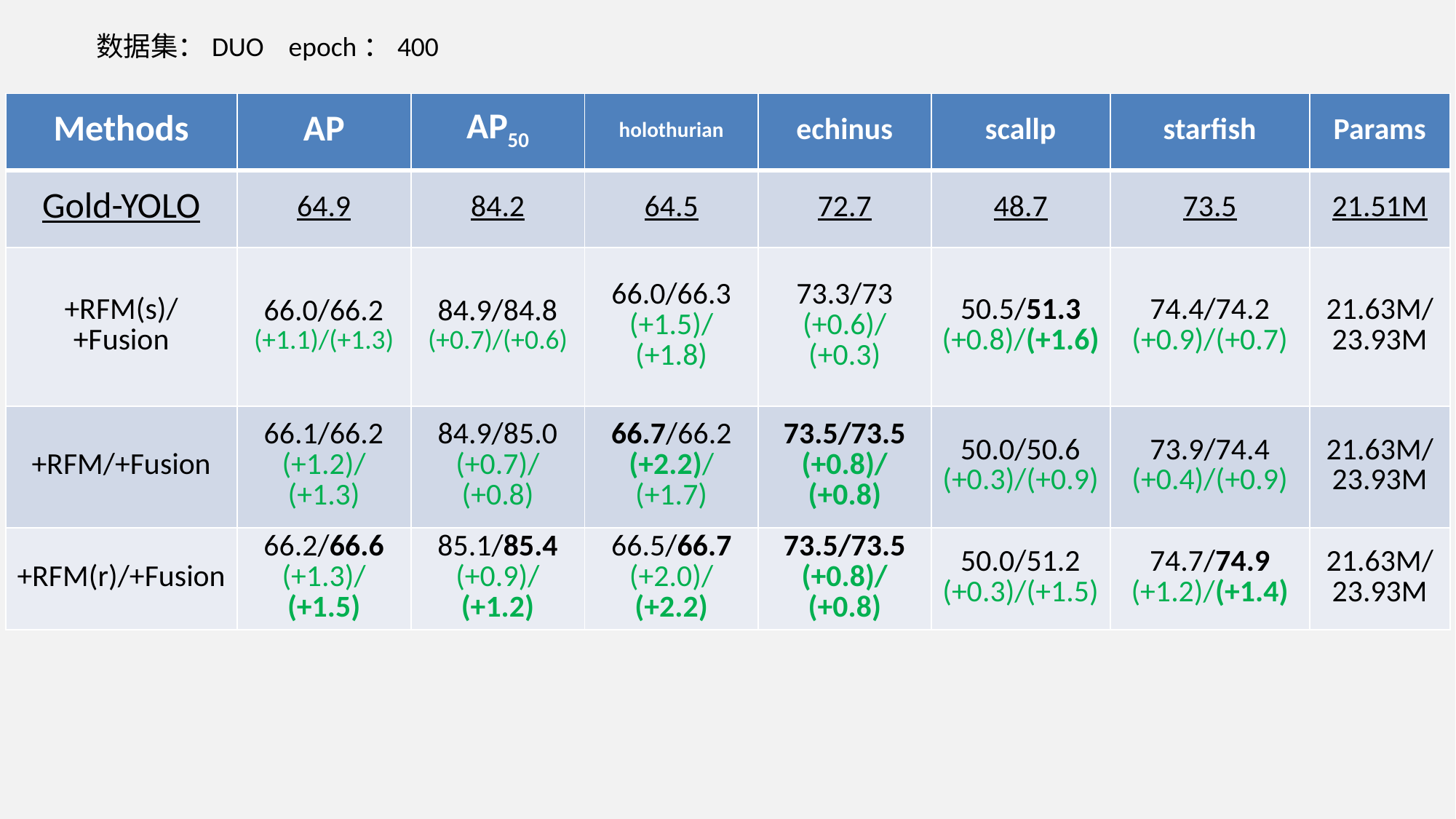

数据集：DUO    epoch：400
| Methods | AP | AP50 | holothurian | echinus | scallp | starfish | Params |
| --- | --- | --- | --- | --- | --- | --- | --- |
| Gold-YOLO | 64.9 | 84.2 | 64.5 | 72.7 | 48.7 | 73.5 | 21.51M |
| +RFM(s)/+Fusion | 66.0/66.2 (+1.1)/(+1.3) | 84.9/84.8 (+0.7)/(+0.6) | 66.0/66.3 (+1.5)/(+1.8) | 73.3/73 (+0.6)/(+0.3) | 50.5/51.3 (+0.8)/(+1.6) | 74.4/74.2 (+0.9)/(+0.7) | 21.63M/ 23.93M |
| +RFM/+Fusion | 66.1/66.2 (+1.2)/(+1.3) | 84.9/85.0 (+0.7)/(+0.8) | 66.7/66.2 (+2.2)/(+1.7) | 73.5/73.5 (+0.8)/(+0.8) | 50.0/50.6 (+0.3)/(+0.9) | 73.9/74.4 (+0.4)/(+0.9) | 21.63M/ 23.93M |
| +RFM(r)/+Fusion | 66.2/66.6 (+1.3)/(+1.5) | 85.1/85.4 (+0.9)/(+1.2) | 66.5/66.7 (+2.0)/(+2.2) | 73.5/73.5 (+0.8)/(+0.8) | 50.0/51.2 (+0.3)/(+1.5) | 74.7/74.9 (+1.2)/(+1.4) | 21.63M/ 23.93M |